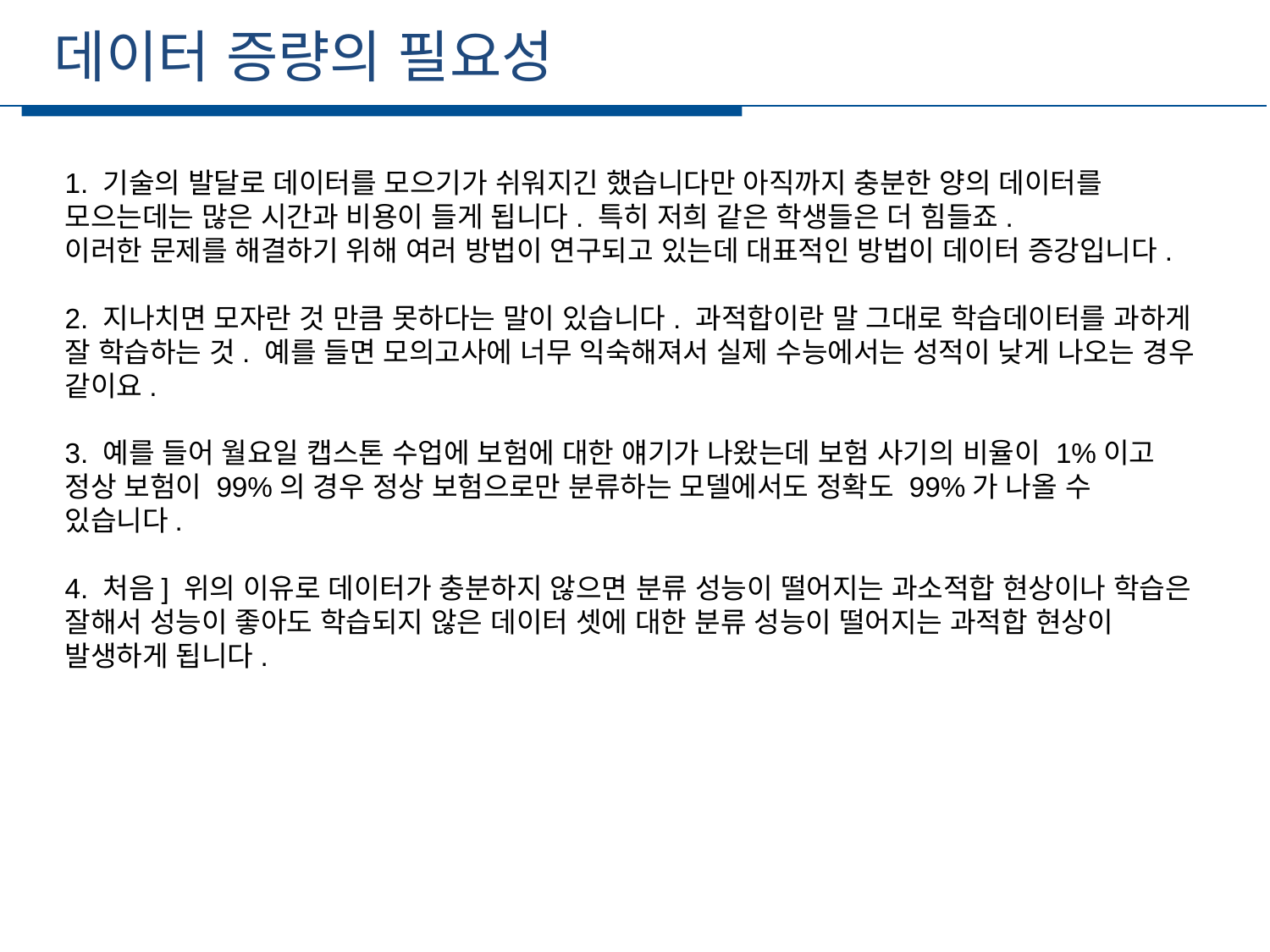

데이터 증량의 필요성

1. 기술의 발달로 데이터를 모으기가 쉬워지긴 했습니다만 아직까지 충분한 양의 데이터를 모으는데는 많은 시간과 비용이 들게 됩니다. 특히 저희 같은 학생들은 더 힘들죠.
이러한 문제를 해결하기 위해 여러 방법이 연구되고 있는데 대표적인 방법이 데이터 증강입니다.

2. 지나치면 모자란 것 만큼 못하다는 말이 있습니다. 과적합이란 말 그대로 학습데이터를 과하게 잘 학습하는 것. 예를 들면 모의고사에 너무 익숙해져서 실제 수능에서는 성적이 낮게 나오는 경우 같이요.

3. 예를 들어 월요일 캡스톤 수업에 보험에 대한 얘기가 나왔는데 보험 사기의 비율이 1%이고 정상 보험이 99%의 경우 정상 보험으로만 분류하는 모델에서도 정확도 99%가 나올 수 있습니다.

4. 처음] 위의 이유로 데이터가 충분하지 않으면 분류 성능이 떨어지는 과소적합 현상이나 학습은 잘해서 성능이 좋아도 학습되지 않은 데이터 셋에 대한 분류 성능이 떨어지는 과적합 현상이 발생하게 됩니다.